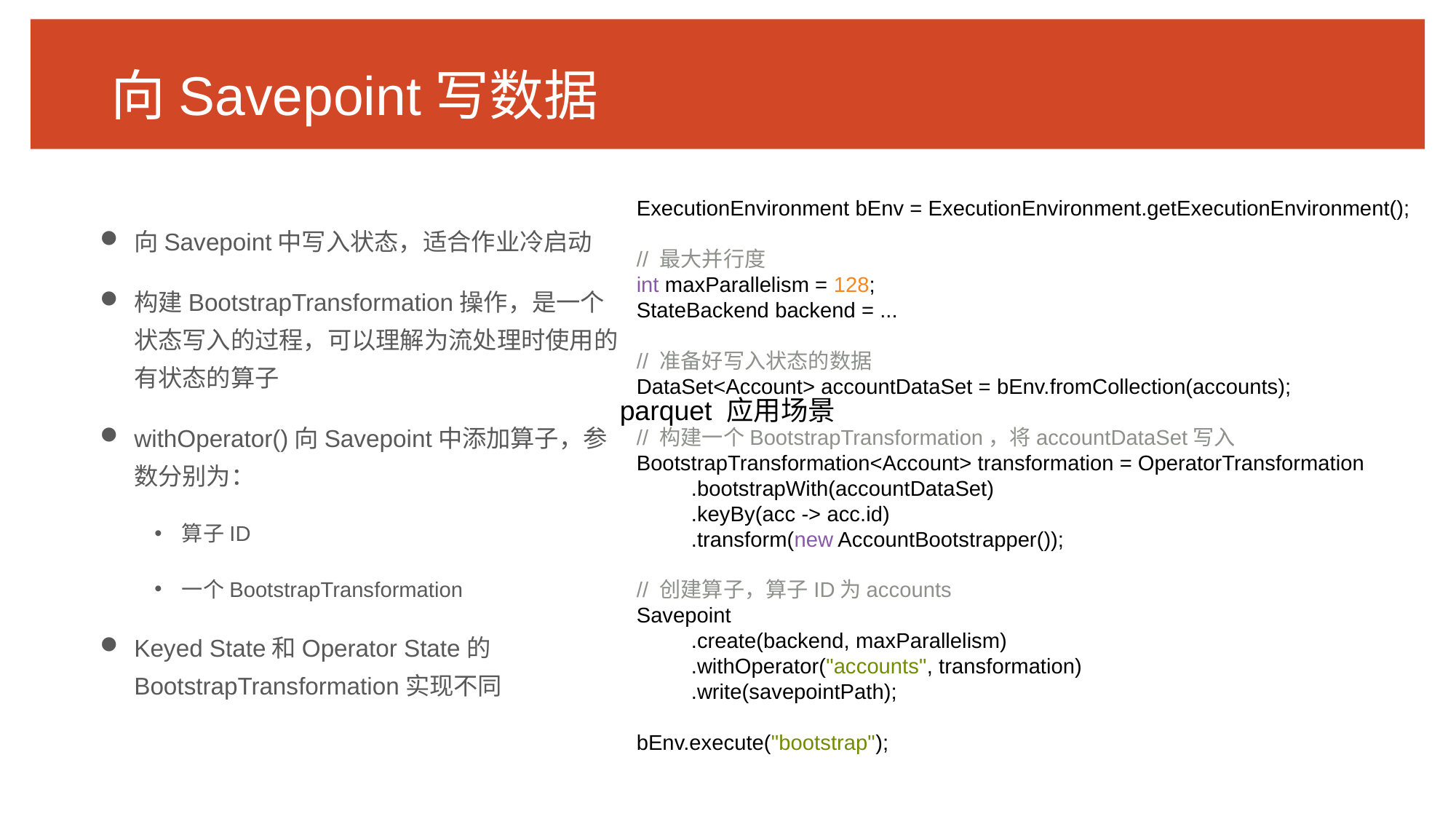

# 向Savepoint写数据
ExecutionEnvironment bEnv = ExecutionEnvironment.getExecutionEnvironment();

// 最大并行度
int maxParallelism = 128;
StateBackend backend = ...

// 准备好写入状态的数据
DataSet<Account> accountDataSet = bEnv.fromCollection(accounts);

// 构建一个BootstrapTransformation，将accountDataSet写入
BootstrapTransformation<Account> transformation = OperatorTransformation
.bootstrapWith(accountDataSet)
.keyBy(acc -> acc.id)
.transform(new AccountBootstrapper());

// 创建算子，算子ID为accounts
Savepoint
.create(backend, maxParallelism)
.withOperator("accounts", transformation)
.write(savepointPath);

bEnv.execute("bootstrap");
向Savepoint中写入状态，适合作业冷启动
构建BootstrapTransformation操作，是一个状态写入的过程，可以理解为流处理时使用的有状态的算子
withOperator()向Savepoint中添加算子，参数分别为：
算子ID
一个BootstrapTransformation
Keyed State和Operator State的BootstrapTransformation实现不同
parquet 应用场景